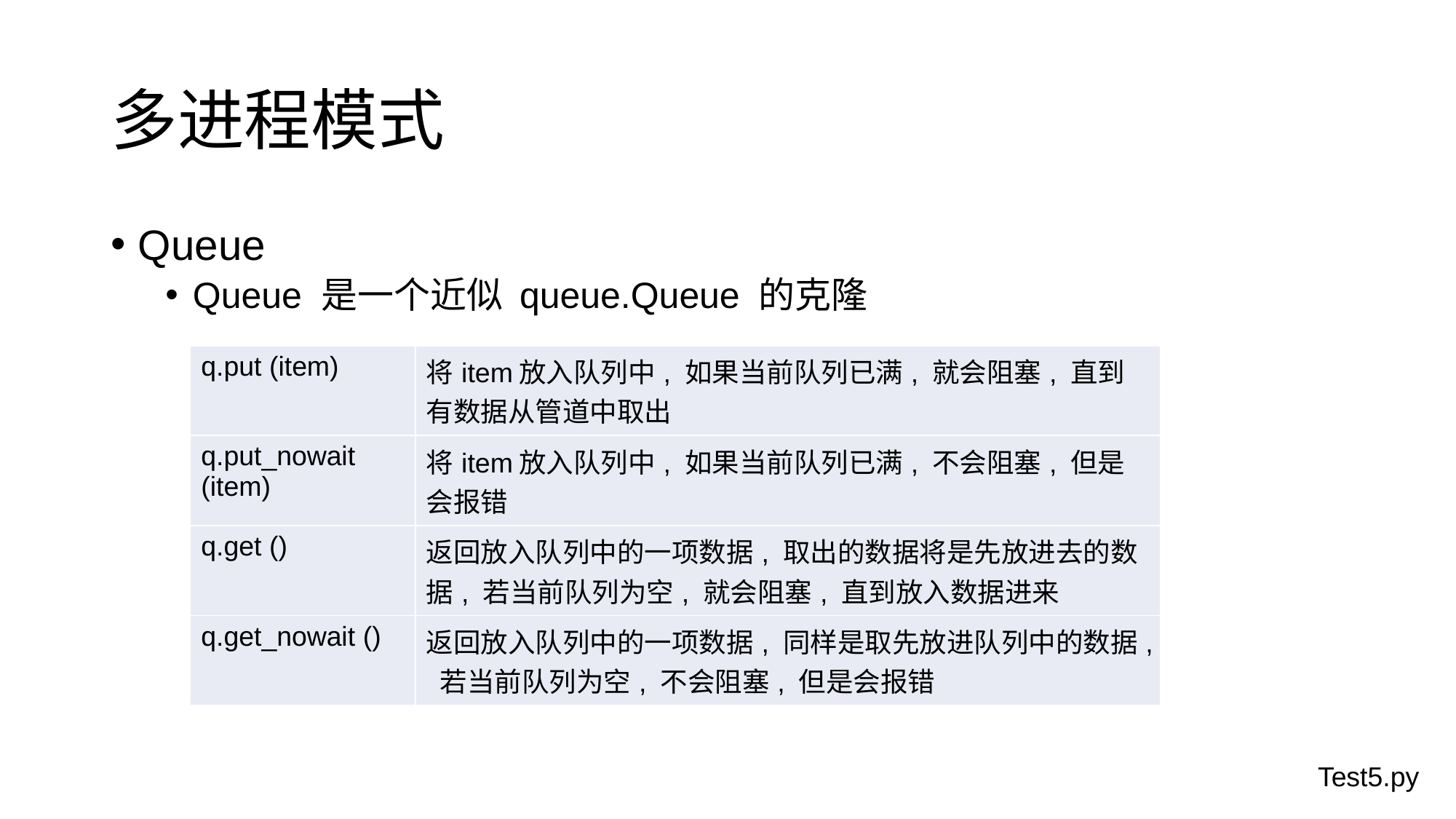

# 多进程模式
Queue
Queue 是一个近似 queue.Queue 的克隆
| q.put (item) | 将item放入队列中, 如果当前队列已满, 就会阻塞, 直到有数据从管道中取出 |
| --- | --- |
| q.put\_nowait (item) | 将item放入队列中, 如果当前队列已满, 不会阻塞, 但是会报错 |
| q.get () | 返回放入队列中的一项数据, 取出的数据将是先放进去的数据, 若当前队列为空, 就会阻塞, 直到放入数据进来 |
| q.get\_nowait () | 返回放入队列中的一项数据, 同样是取先放进队列中的数据, 若当前队列为空, 不会阻塞, 但是会报错 |
Test5.py